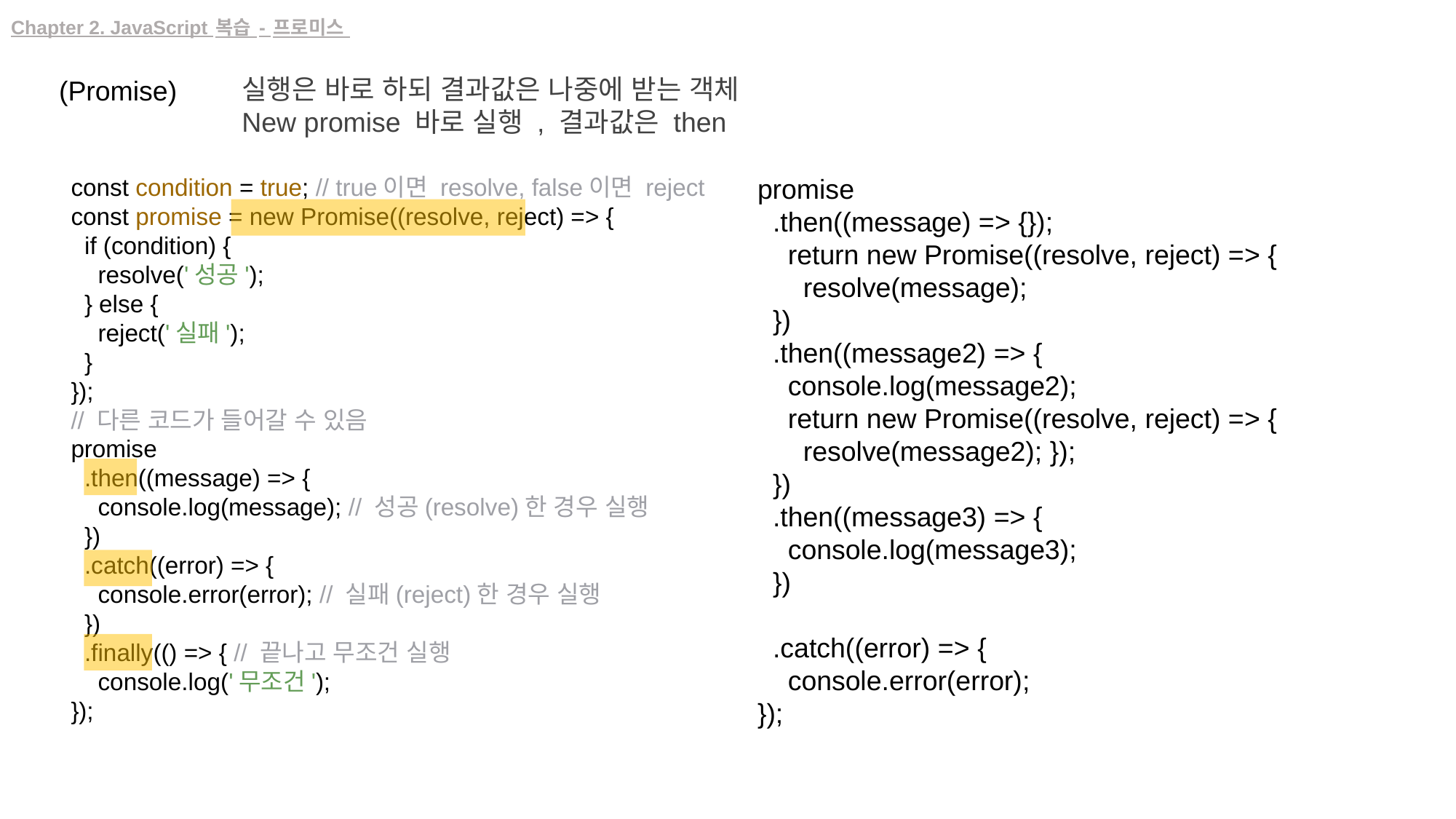

# Chapter 2. JavaScript 복습 - 프로미스
실행은 바로 하되 결과값은 나중에 받는 객체
New promise 바로 실행 , 결과값은 then
(Promise)
const condition = true; // true이면 resolve, false이면 reject
const promise = new Promise((resolve, reject) => {
  if (condition) {
    resolve('성공');
  } else {
    reject('실패');
  }
});
// 다른 코드가 들어갈 수 있음
promise
  .then((message) => {
    console.log(message); // 성공(resolve)한 경우 실행
  })
  .catch((error) => {
    console.error(error); // 실패(reject)한 경우 실행
  })
  .finally(() => { // 끝나고 무조건 실행
    console.log('무조건');
});
promise
  .then((message) => {});
    return new Promise((resolve, reject) => {
      resolve(message);
  })
  .then((message2) => {
    console.log(message2);
    return new Promise((resolve, reject) => {
      resolve(message2); });
  })
  .then((message3) => {
    console.log(message3);
  })

  .catch((error) => {
    console.error(error);
});